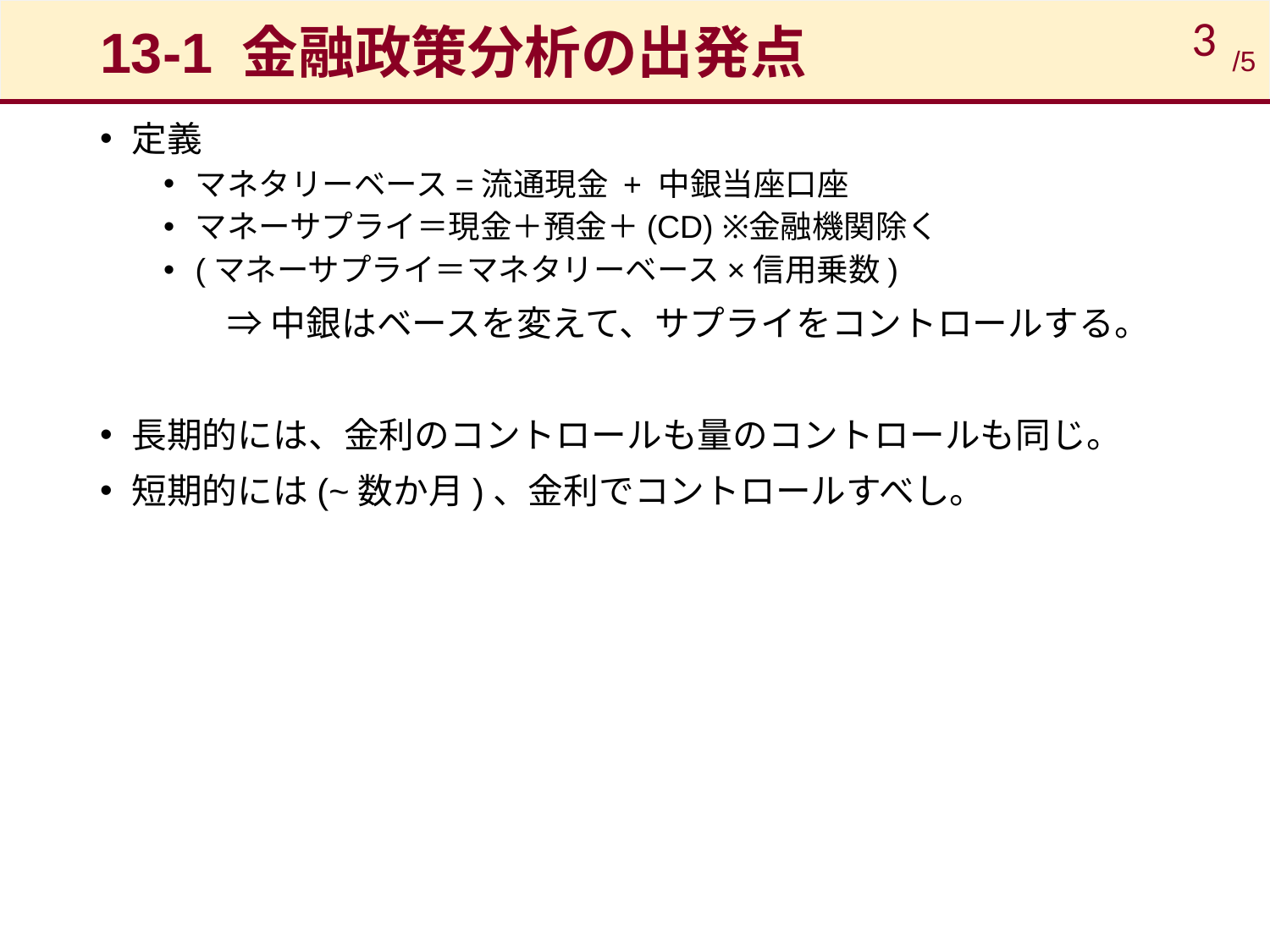

# 13-1 金融政策分析の出発点
3
/5
定義
マネタリーベース=流通現金 + 中銀当座口座
マネーサプライ＝現金＋預金＋(CD) ※金融機関除く
(マネーサプライ＝マネタリーベース×信用乗数)
	⇒中銀はベースを変えて、サプライをコントロールする。

長期的には、金利のコントロールも量のコントロールも同じ。
短期的には(~数か月)、金利でコントロールすべし。